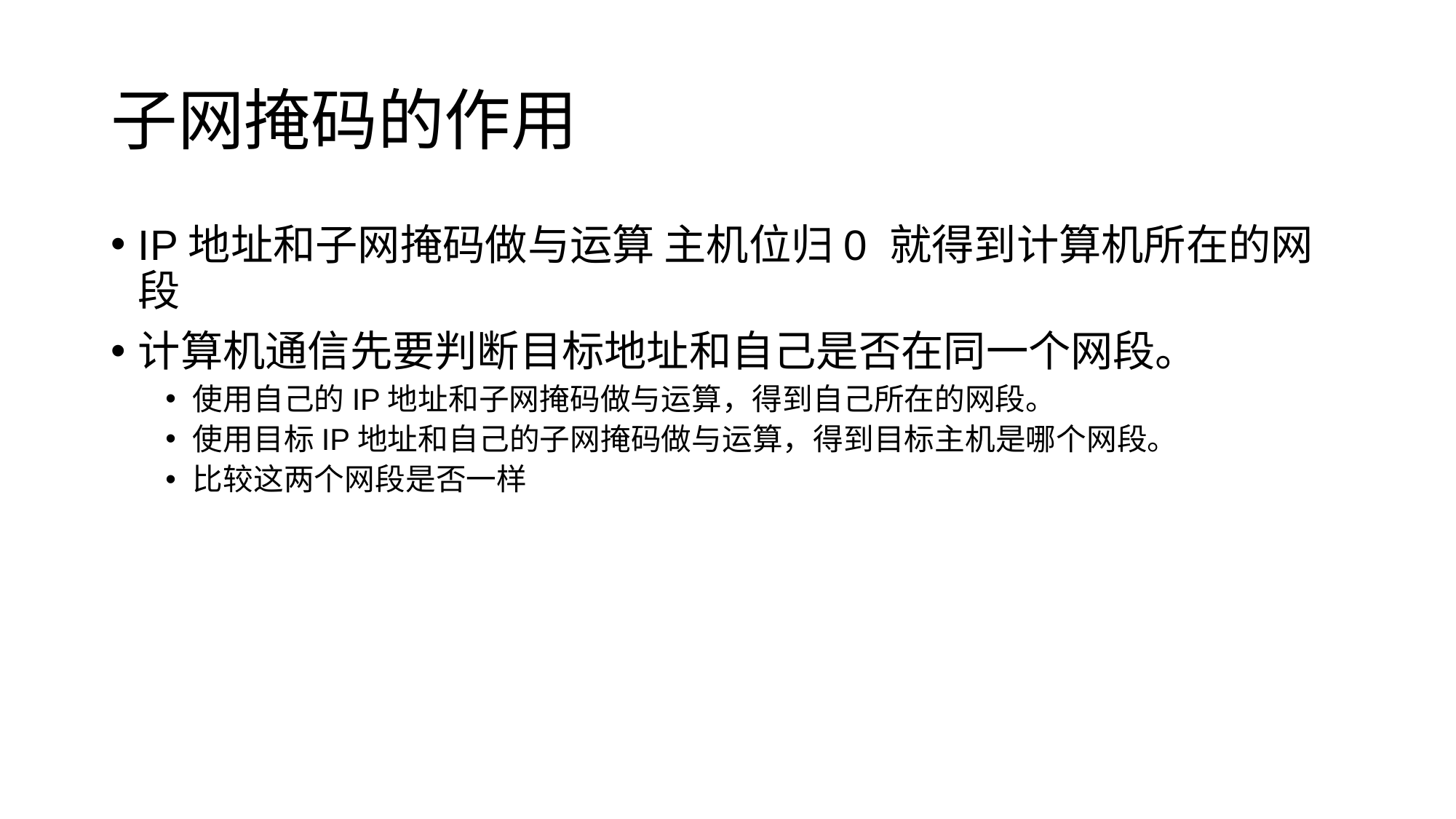

# 子网掩码的作用
IP地址和子网掩码做与运算 主机位归0 就得到计算机所在的网段
计算机通信先要判断目标地址和自己是否在同一个网段。
使用自己的IP地址和子网掩码做与运算，得到自己所在的网段。
使用目标IP地址和自己的子网掩码做与运算，得到目标主机是哪个网段。
比较这两个网段是否一样